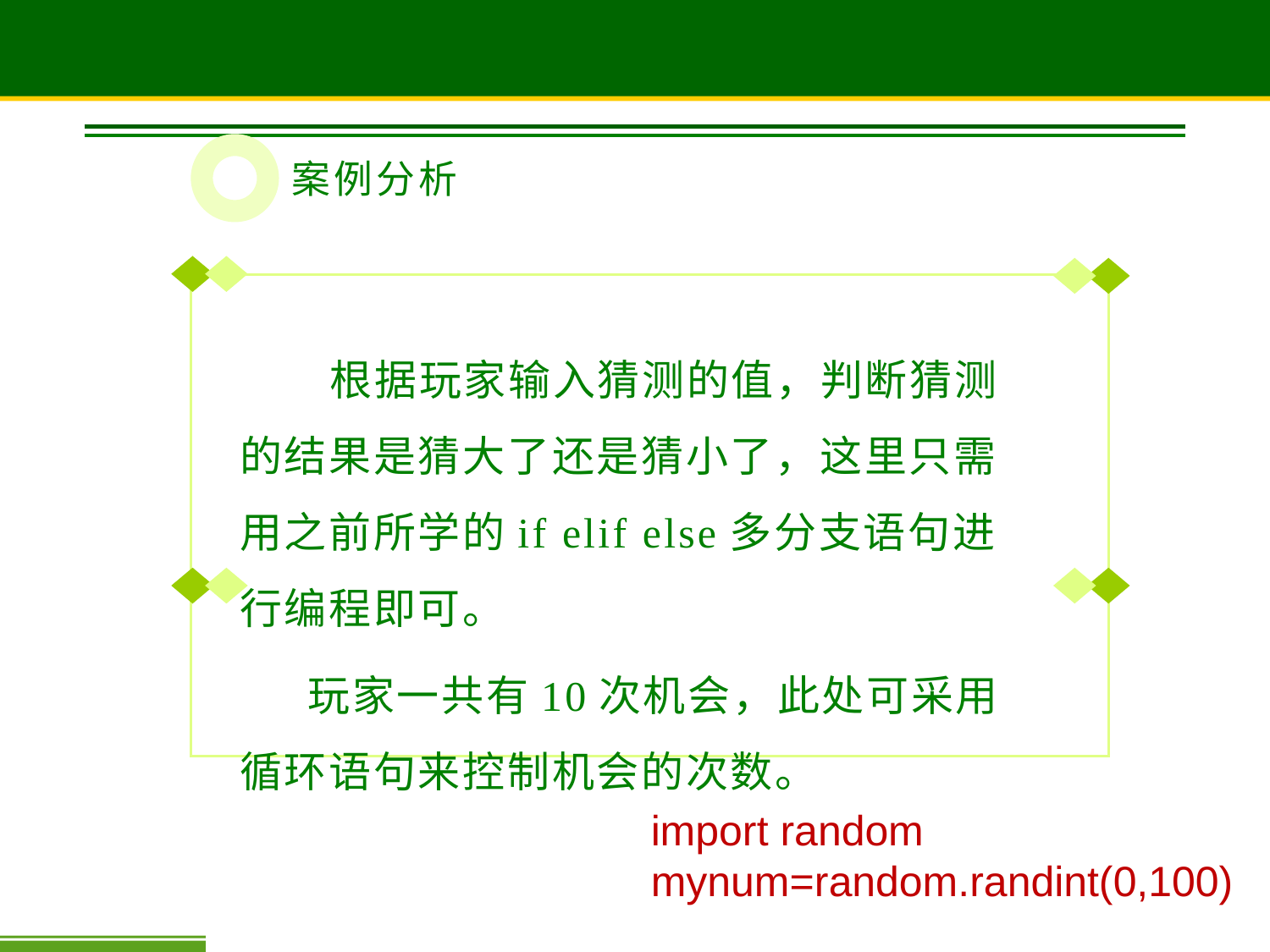

案例分析

 根据玩家输入猜测的值，判断猜测的结果是猜大了还是猜小了，这里只需用之前所学的if elif else多分支语句进行编程即可。
玩家一共有10次机会，此处可采用循环语句来控制机会的次数。

import random
mynum=random.randint(0,100)